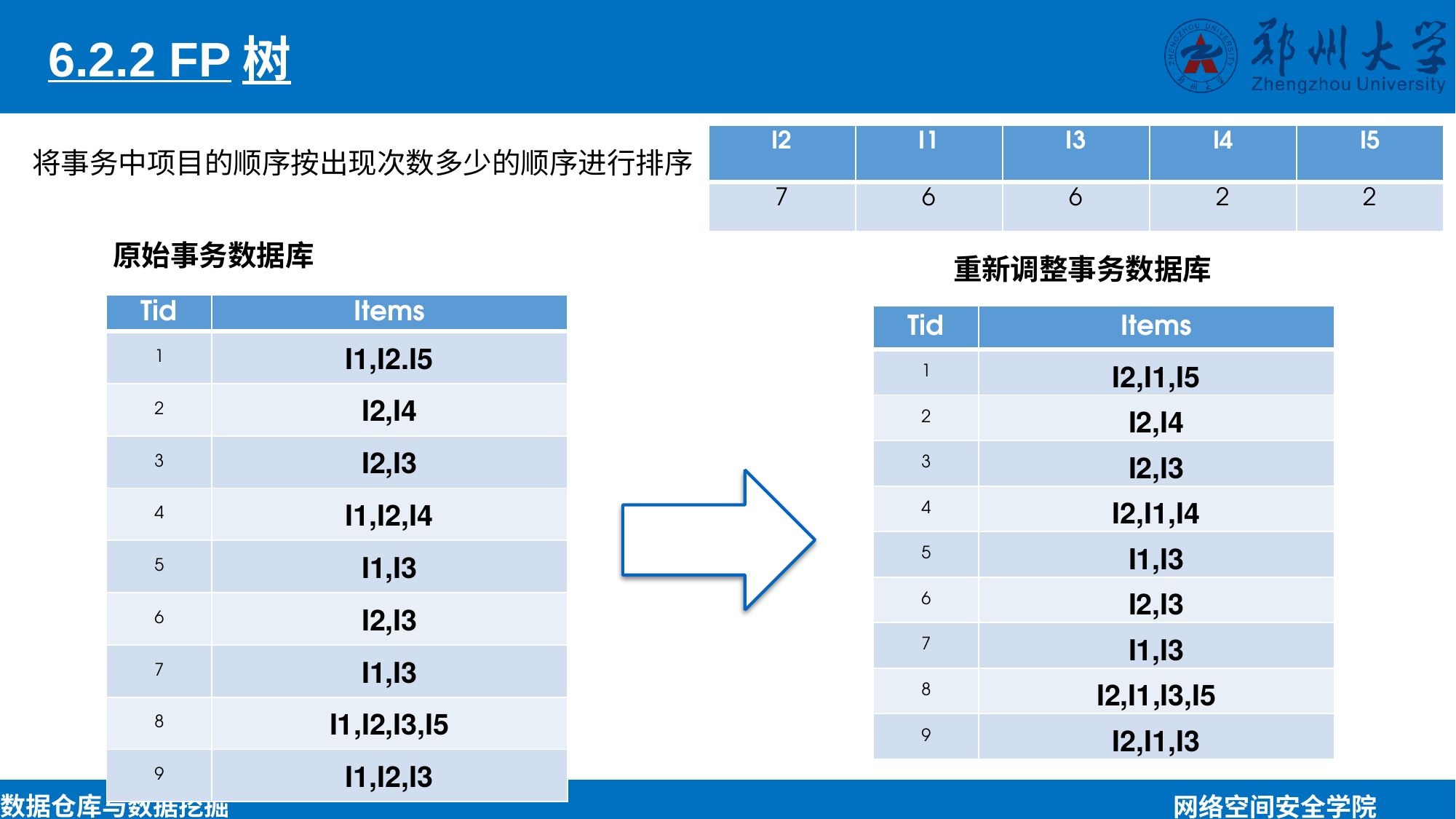

6.2.2 FP树
| I2 | I1 | I3 | I4 | I5 |
| --- | --- | --- | --- | --- |
| 7 | 6 | 6 | 2 | 2 |
将事务中项目的顺序按出现次数多少的顺序进行排序
原始事务数据库
重新调整事务数据库
| Tid | Items |
| --- | --- |
| 1 | I1,I2.I5 |
| 2 | I2,I4 |
| 3 | I2,I3 |
| 4 | I1,I2,I4 |
| 5 | I1,I3 |
| 6 | I2,I3 |
| 7 | I1,I3 |
| 8 | I1,I2,I3,I5 |
| 9 | I1,I2,I3 |
| Tid | Items |
| --- | --- |
| 1 | I2,I1,I5 |
| 2 | I2,I4 |
| 3 | I2,I3 |
| 4 | I2,I1,I4 |
| 5 | I1,I3 |
| 6 | I2,I3 |
| 7 | I1,I3 |
| 8 | I2,I1,I3,I5 |
| 9 | I2,I1,I3 |